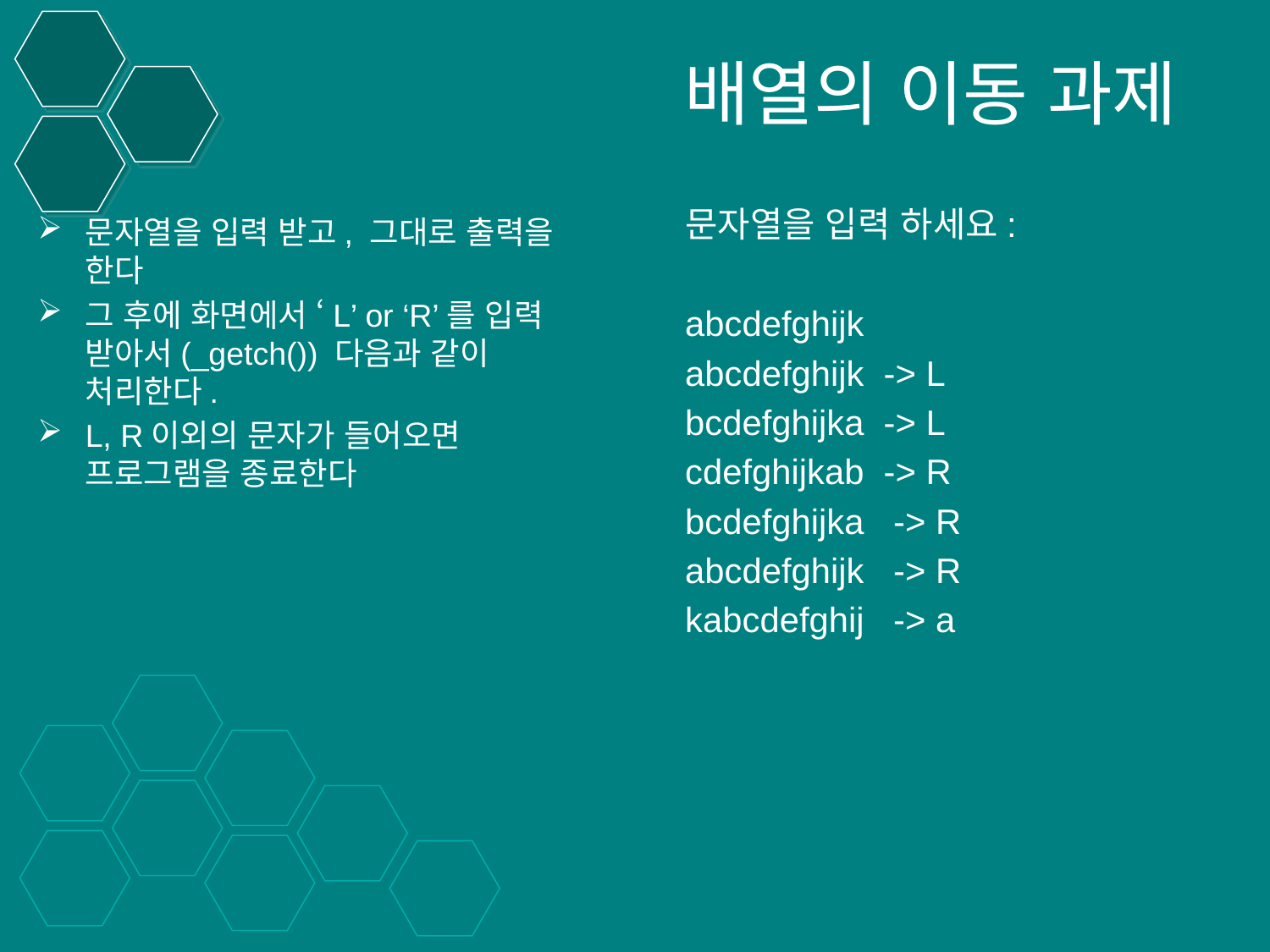

# 배열의 이동 과제
문자열을 입력 하세요:

abcdefghijk
abcdefghijk  -> L
bcdefghijka  -> L
cdefghijkab  -> R
bcdefghijka   -> R
abcdefghijk   -> R
kabcdefghij   -> a

문자열을 입력 받고, 그대로 출력을 한다
그 후에 화면에서 ‘L’ or ‘R’를 입력 받아서(_getch()) 다음과 같이 처리한다.
L, R이외의 문자가 들어오면 프로그램을 종료한다